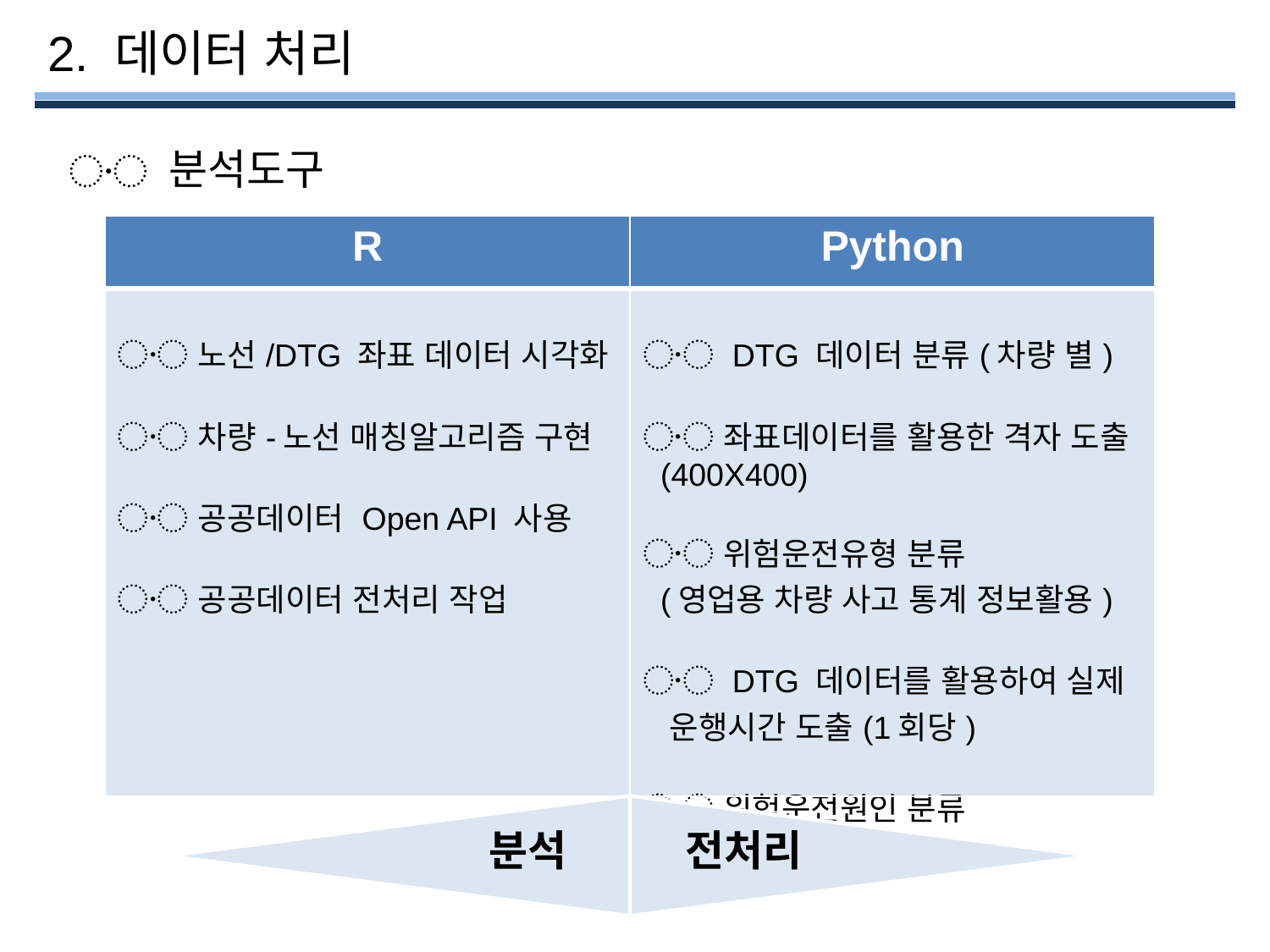

2. 데이터 처리
〮  분석도구
| R | Python |
| --- | --- |
| 〮 노선/DTG 좌표 데이터 시각화 〮 차량-노선 매칭알고리즘 구현 〮 공공데이터 Open API 사용 〮 공공데이터 전처리 작업 | 〮 DTG 데이터 분류(차량 별) 〮 좌표데이터를 활용한 격자 도출 (400X400) 〮 위험운전유형 분류 (영업용 차량 사고 통계 정보활용) 〮 DTG 데이터를 활용하여 실제 운행시간 도출(1회당) 〮 위험운전원인 분류 |

분석          전처리